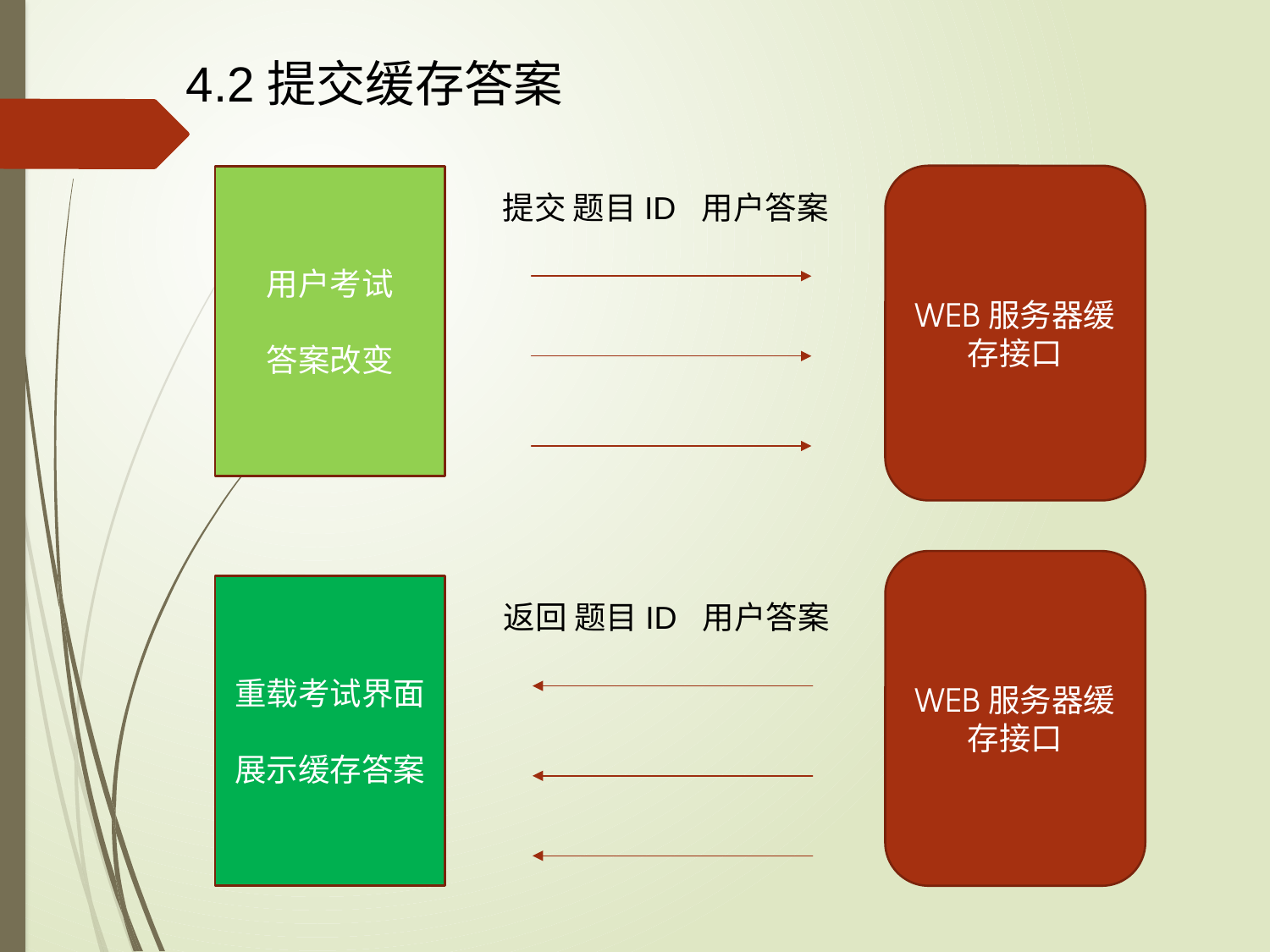

4.2提交缓存答案

WEB服务器缓存接口
用户考试

答案改变
提交 题目ID  用户答案
WEB服务器缓存接口
重载考试界面

展示缓存答案
返回 题目ID  用户答案